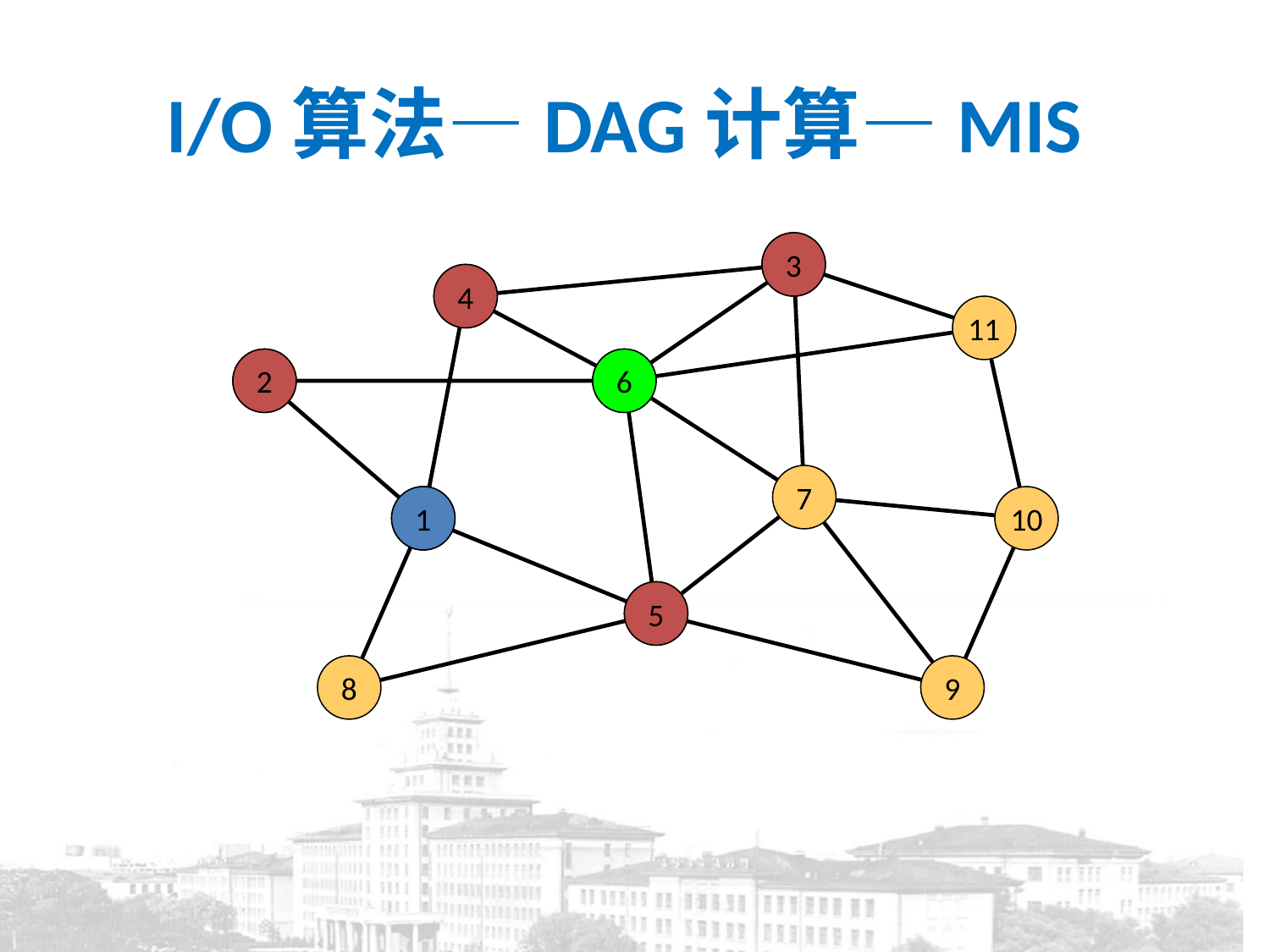

# I/O算法—DAG计算—MIS
3
4

11

2
6

7
1
10

5

8
9
3
4
2
6
1
5